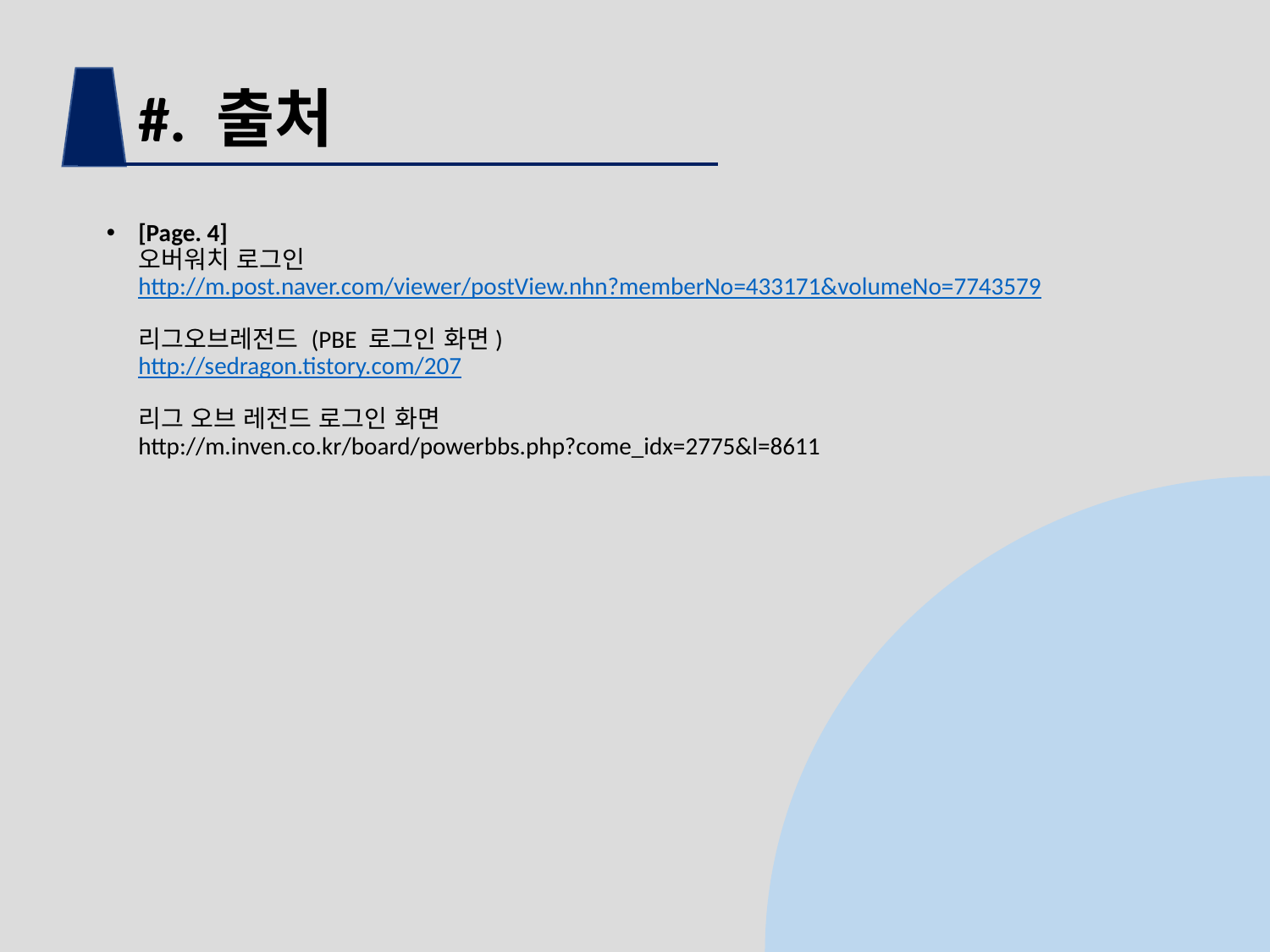

#
#. 출처
[Page. 4]
오버워치 로그인 http://m.post.naver.com/viewer/postView.nhn?memberNo=433171&volumeNo=7743579
리그오브레전드 (PBE 로그인 화면)
http://sedragon.tistory.com/207
리그 오브 레전드 로그인 화면
http://m.inven.co.kr/board/powerbbs.php?come_idx=2775&l=8611